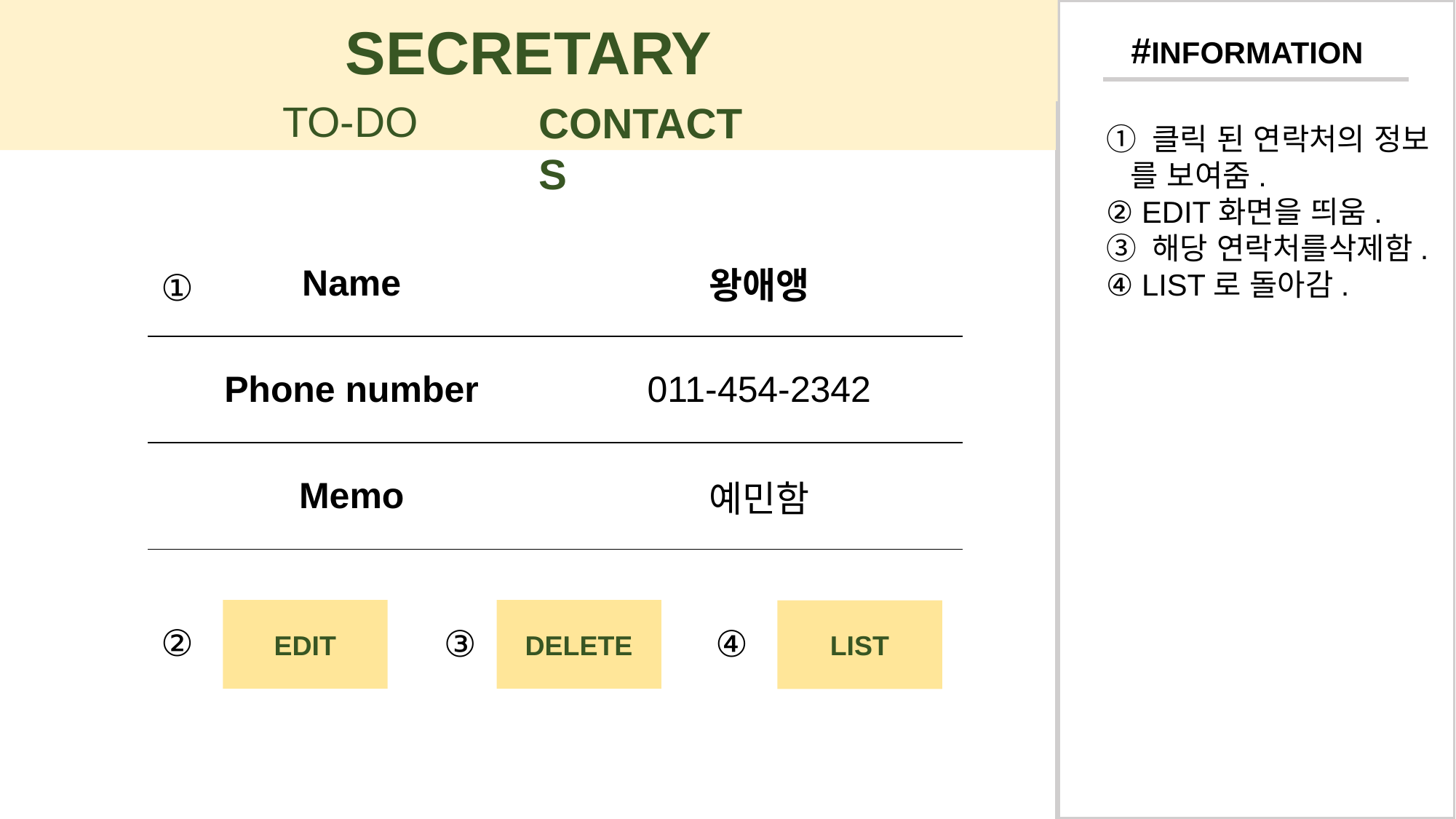

#INFORMATION

TO-DO
CONTACTS
① 클릭 된 연락처의 정보
  를 보여줌.
② EDIT화면을 띄움.
③ 해당 연락처를삭제함.
④ LIST로 돌아감.
| Name | 왕애앵 |
| --- | --- |
| Phone number | 011-454-2342 |
| Memo | 예민함 |
①
DELETE
EDIT
LIST
②
④
③